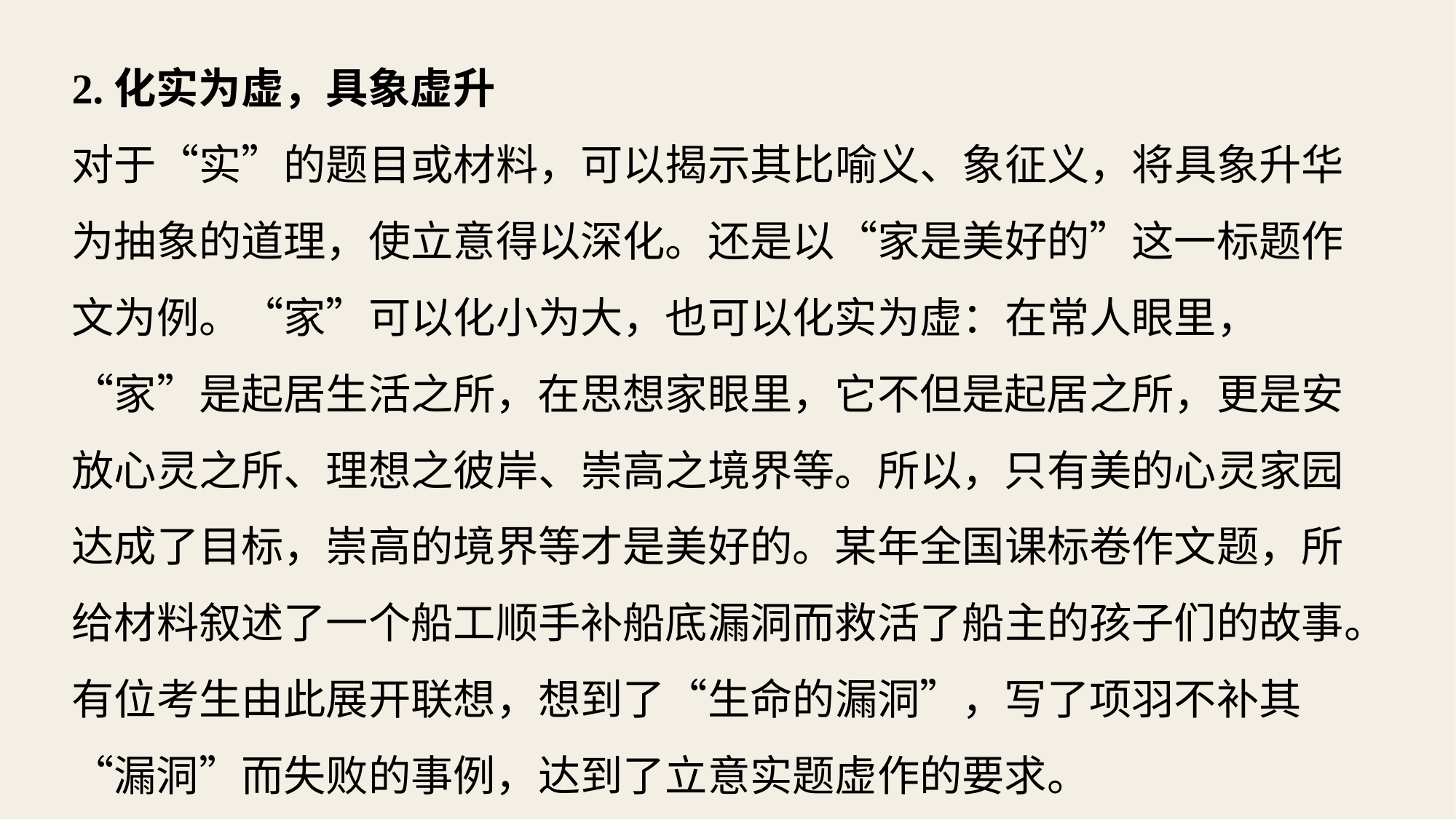

2.化实为虚，具象虚升
对于“实”的题目或材料，可以揭示其比喻义、象征义，将具象升华为抽象的道理，使立意得以深化。还是以“家是美好的”这一标题作文为例。“家”可以化小为大，也可以化实为虚：在常人眼里，“家”是起居生活之所，在思想家眼里，它不但是起居之所，更是安放心灵之所、理想之彼岸、崇高之境界等。所以，只有美的心灵家园达成了目标，崇高的境界等才是美好的。某年全国课标卷作文题，所给材料叙述了一个船工顺手补船底漏洞而救活了船主的孩子们的故事。有位考生由此展开联想，想到了“生命的漏洞”，写了项羽不补其“漏洞”而失败的事例，达到了立意实题虚作的要求。